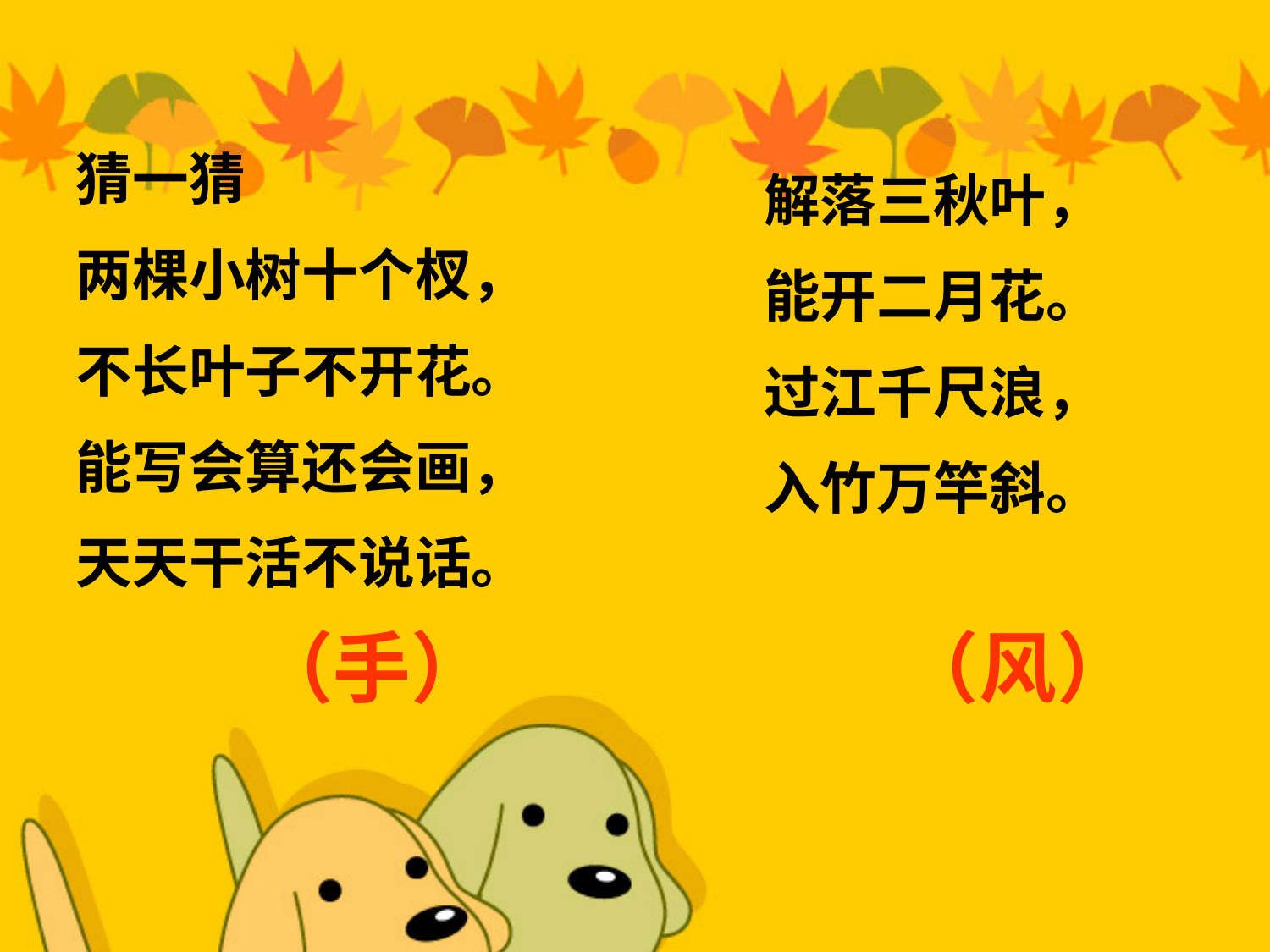

猜一猜
两棵小树十个杈，
不长叶子不开花。
能写会算还会画，
天天干活不说话。
解落三秋叶，
能开二月花。
过江千尺浪，
入竹万竿斜。
（手）
（风）